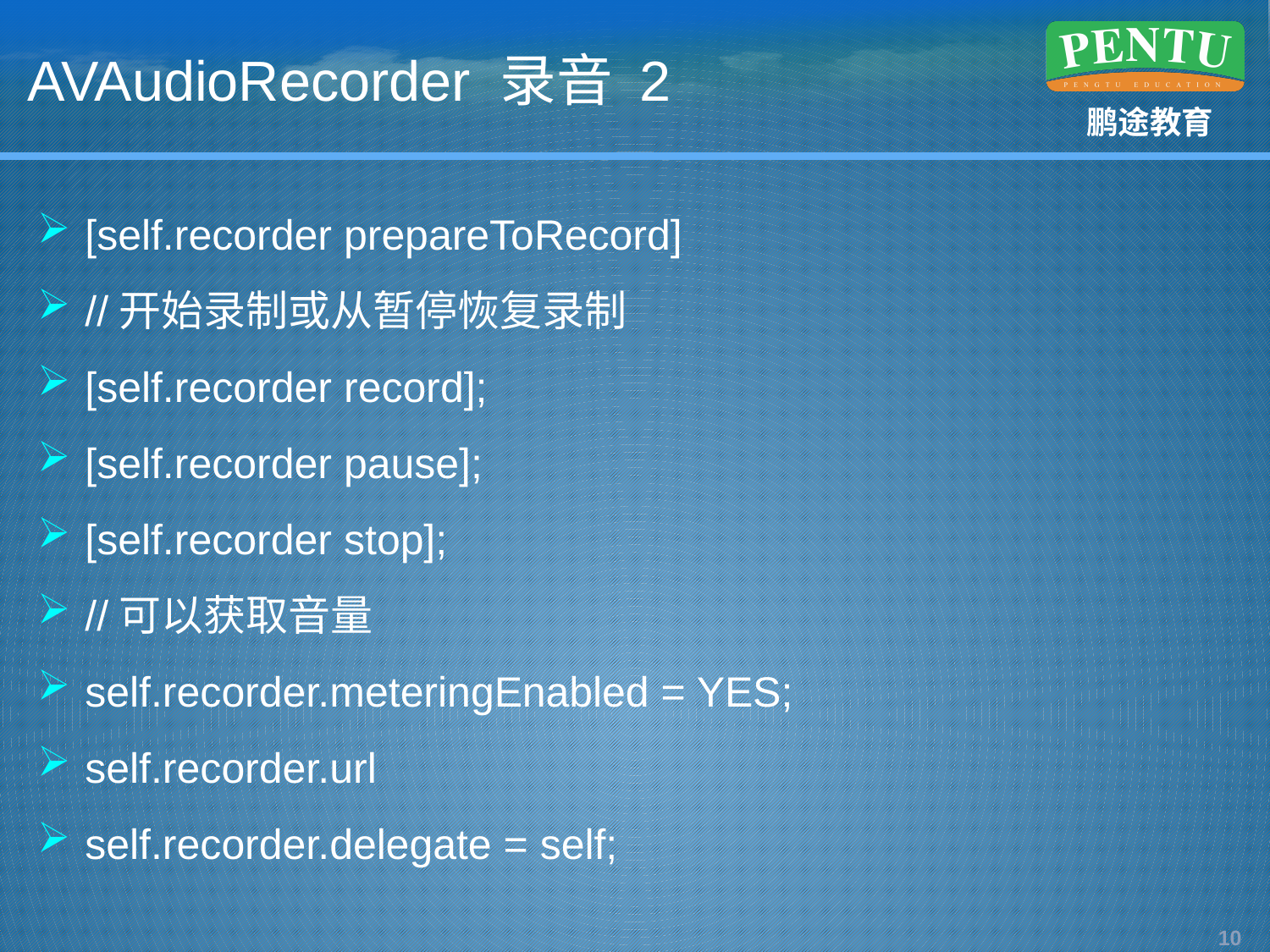

# AVAudioRecorder 录音 2
[self.recorder prepareToRecord]
//开始录制或从暂停恢复录制
[self.recorder record];
[self.recorder pause];
[self.recorder stop];
//可以获取音量
self.recorder.meteringEnabled = YES;
self.recorder.url
self.recorder.delegate = self;
10